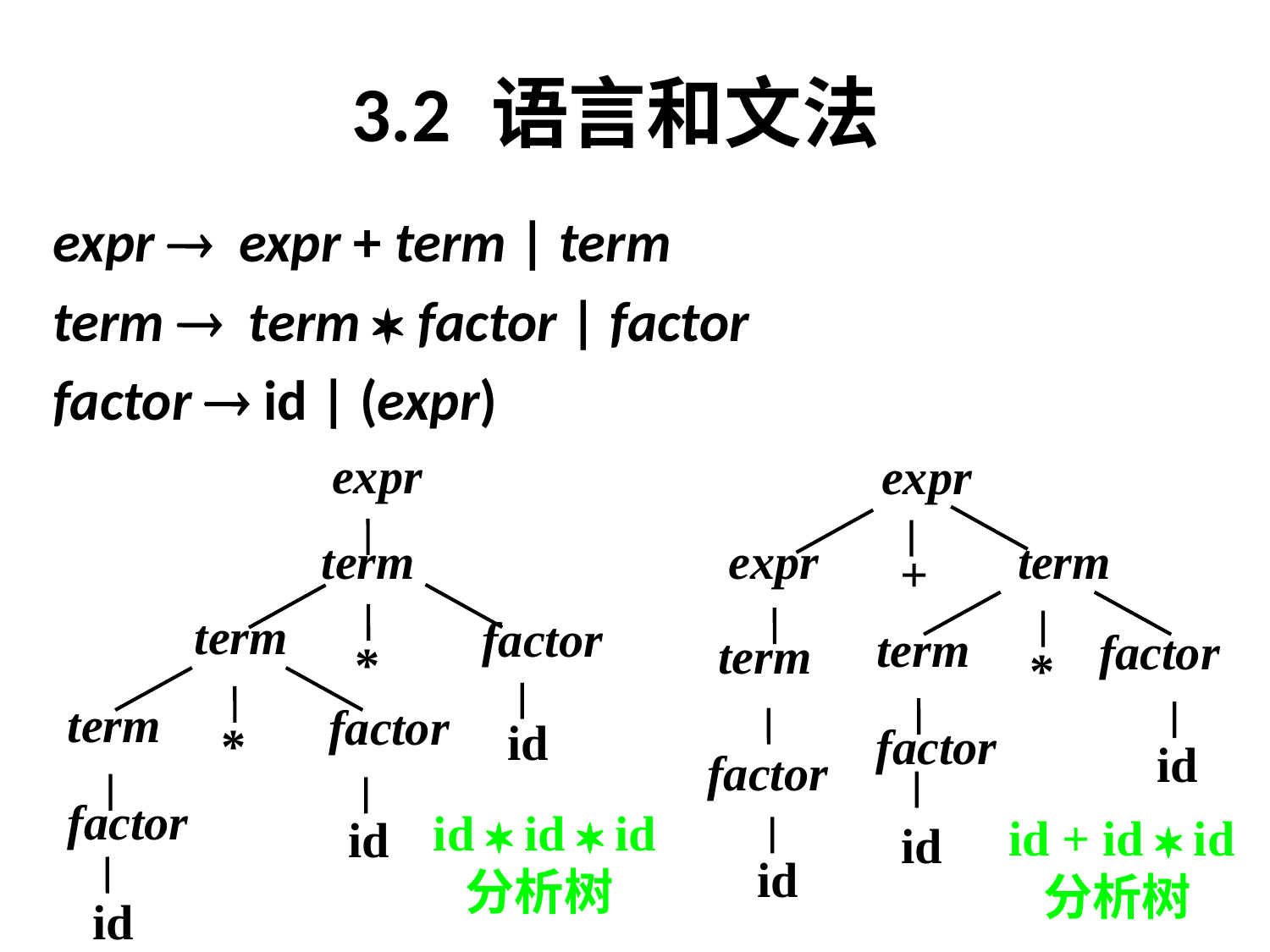

# 3.2 语言和文法
expr →  expr + term | term
term →  term ∗ factor | factor
factor → id | (expr)
expr

term

term

factor

*

term
factor
id
*

factor
id

id
expr

expr
term
+

term
factor
term
*

factor
id
factor

id

id
id ∗ id ∗ id
分析树
id + id ∗ id
分析树